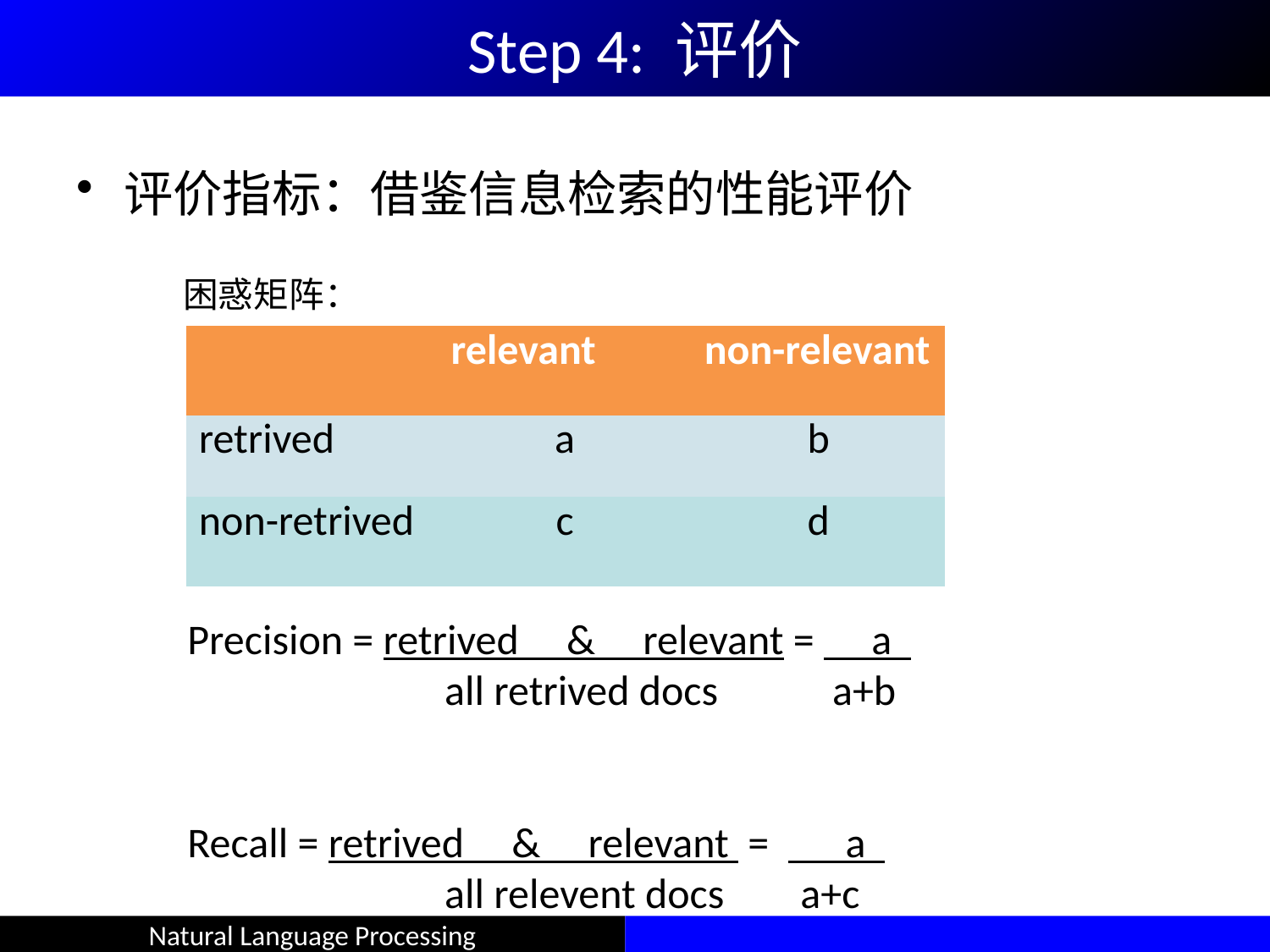

Step 4: 评价
评价指标：借鉴信息检索的性能评价

困惑矩阵：
|  | relevant | non-relevant |
| --- | --- | --- |
| retrived | a | b |
| non-retrived | c | d |
Precision = retrived     &     relevant =      a
                           all retrived docs            a+b

Recall = retrived     &     relevant  =        a
                           all relevent docs        a+c